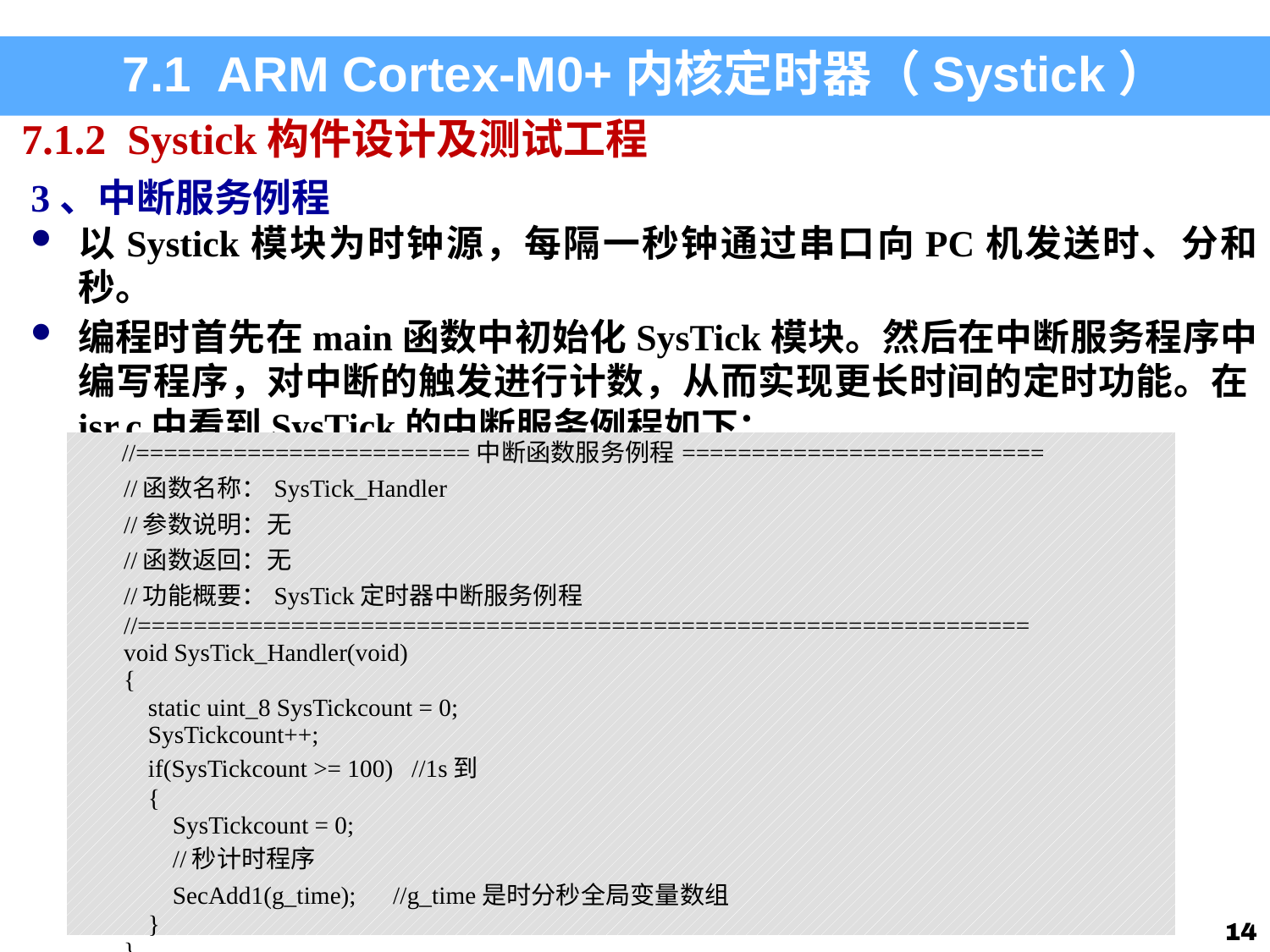

7.1  ARM Cortex-M0+内核定时器（Systick）
7.1.2  Systick构件设计及测试工程
3、中断服务例程
以Systick模块为时钟源，每隔一秒钟通过串口向PC机发送时、分和秒。
编程时首先在main函数中初始化SysTick模块。然后在中断服务程序中编写程序，对中断的触发进行计数，从而实现更长时间的定时功能。在isr.c中看到SysTick的中断服务例程如下：
| //========================中断函数服务例程========================== //函数名称：SysTick\_Handler //参数说明：无 //函数返回：无 //功能概要：SysTick定时器中断服务例程 //================================================================ void SysTick\_Handler(void) { static uint\_8 SysTickcount = 0; SysTickcount++; if(SysTickcount >= 100) //1s到 { SysTickcount = 0; //秒计时程序 SecAdd1(g\_time); //g\_time是时分秒全局变量数组 } } |
| --- |
14